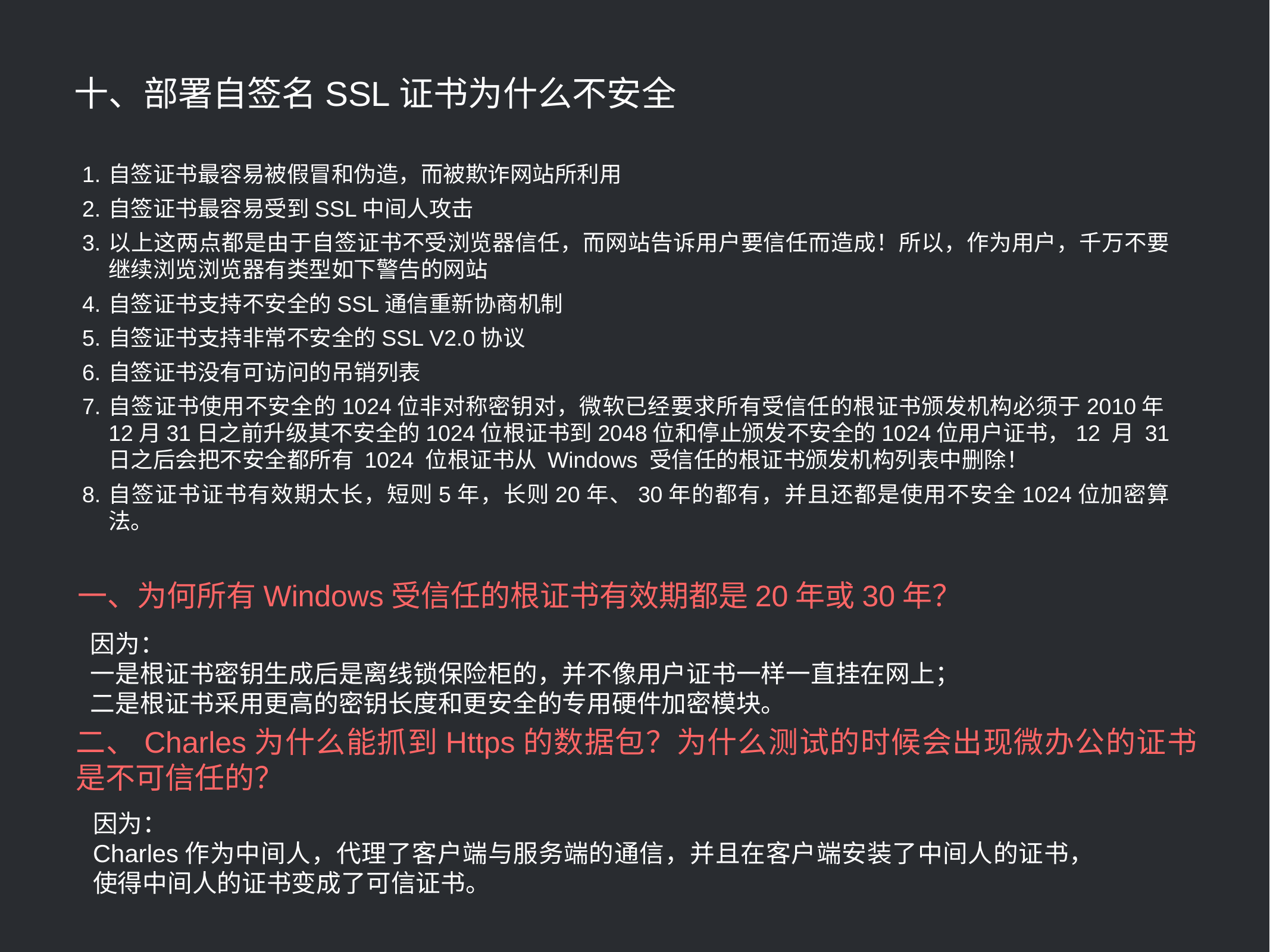

十、部署自签名SSL证书为什么不安全
自签证书最容易被假冒和伪造，而被欺诈网站所利用
自签证书最容易受到SSL中间人攻击
以上这两点都是由于自签证书不受浏览器信任，而网站告诉用户要信任而造成！所以，作为用户，千万不要继续浏览浏览器有类型如下警告的网站
自签证书支持不安全的SSL通信重新协商机制
自签证书支持非常不安全的SSL V2.0协议
自签证书没有可访问的吊销列表
自签证书使用不安全的1024位非对称密钥对，微软已经要求所有受信任的根证书颁发机构必须于2010年12月31日之前升级其不安全的1024位根证书到2048位和停止颁发不安全的1024位用户证书，12 月 31 日之后会把不安全都所有 1024 位根证书从 Windows 受信任的根证书颁发机构列表中删除！
自签证书证书有效期太长，短则5年，长则20年、30年的都有，并且还都是使用不安全1024位加密算法。
一、为何所有Windows受信任的根证书有效期都是20年或30年？
因为：
一是根证书密钥生成后是离线锁保险柜的，并不像用户证书一样一直挂在网上；
二是根证书采用更高的密钥长度和更安全的专用硬件加密模块。
二、Charles为什么能抓到Https的数据包？为什么测试的时候会出现微办公的证书是不可信任的？
因为：
Charles作为中间人，代理了客户端与服务端的通信，并且在客户端安装了中间人的证书，使得中间人的证书变成了可信证书。